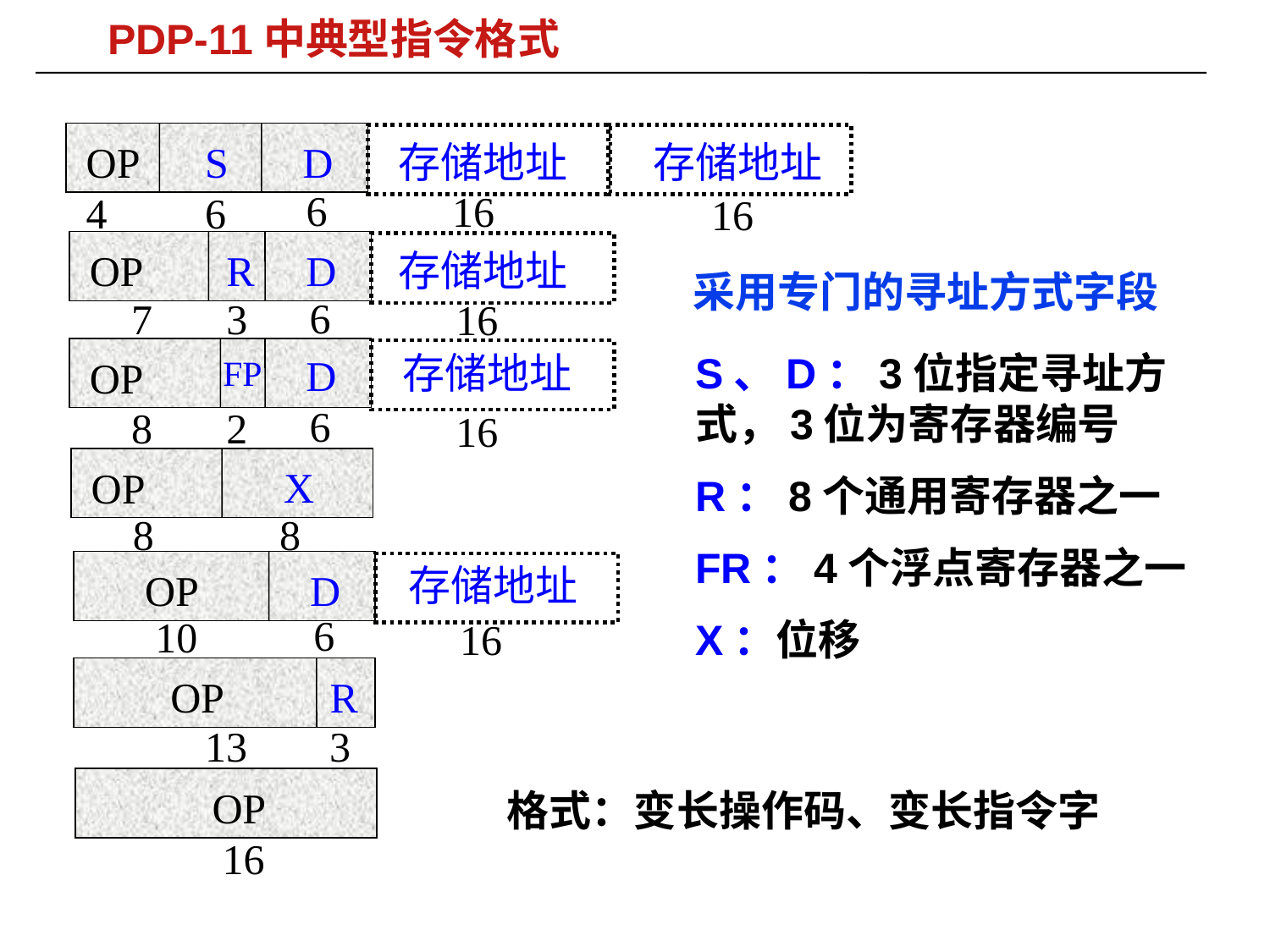

# PDP-11中典型指令格式

S
存储地址
OP
D
存储地址
6
16
4
6
16

R
OP
D
存储地址
采用专门的寻址方式字段
6
7
3
16

存储地址

S、D：3位指定寻址方式，3位为寄存器编号
R：8个通用寄存器之一
FR：4个浮点寄存器之一
X：位移

D
OP
FP
6
8
2
16

X
OP
8
8

存储地址

OP
D
6
10
16

OP
R
13
3

OP
格式：变长操作码、变长指令字
16